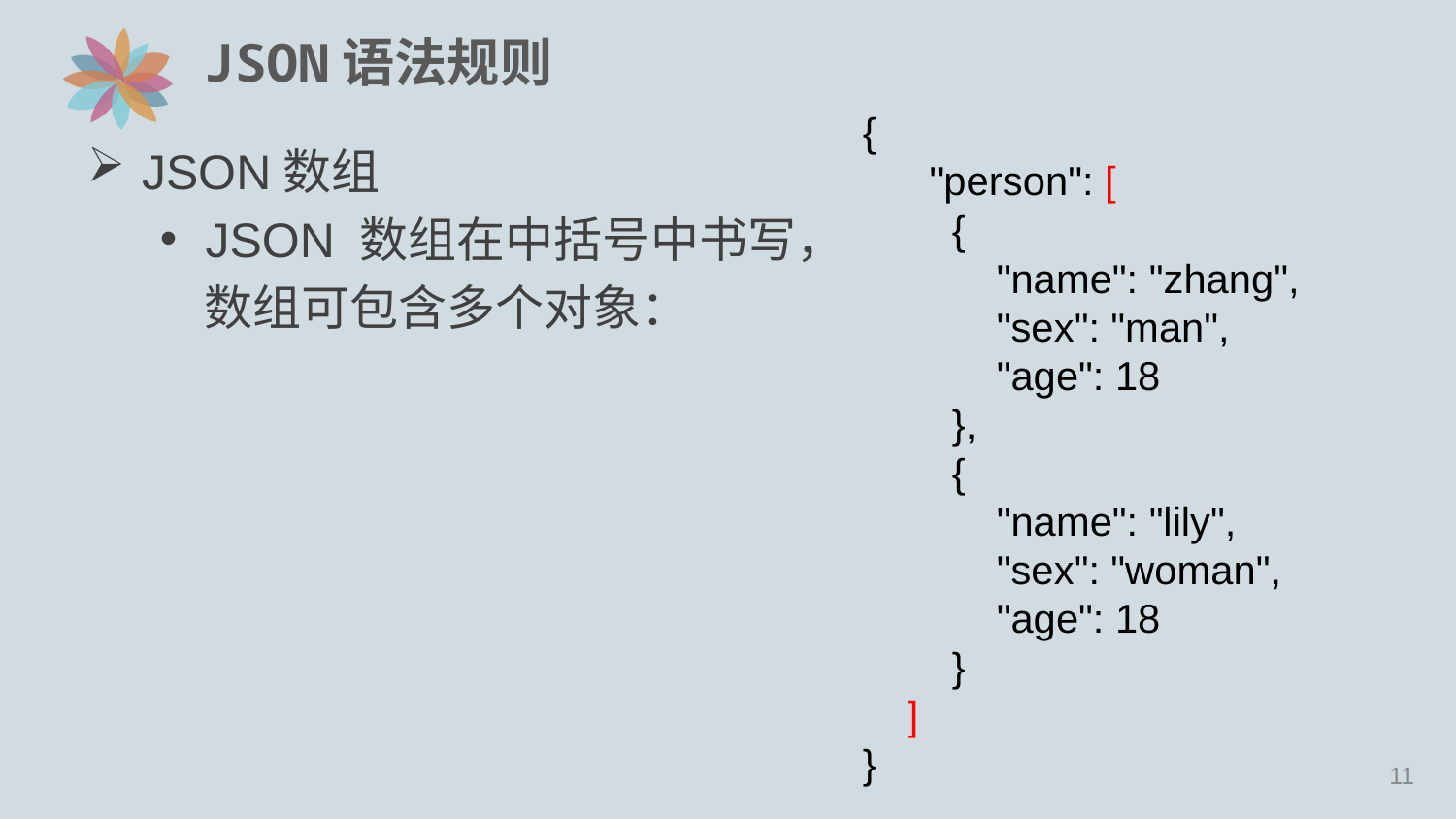

# JSON语法规则
{
      "person": [
        {
            "name": "zhang",
            "sex": "man",
            "age": 18
        },
        {
            "name": "lily",
            "sex": "woman",
            "age": 18
        }
    ]
}
JSON数组
JSON 数组在中括号中书写，
   数组可包含多个对象：
11